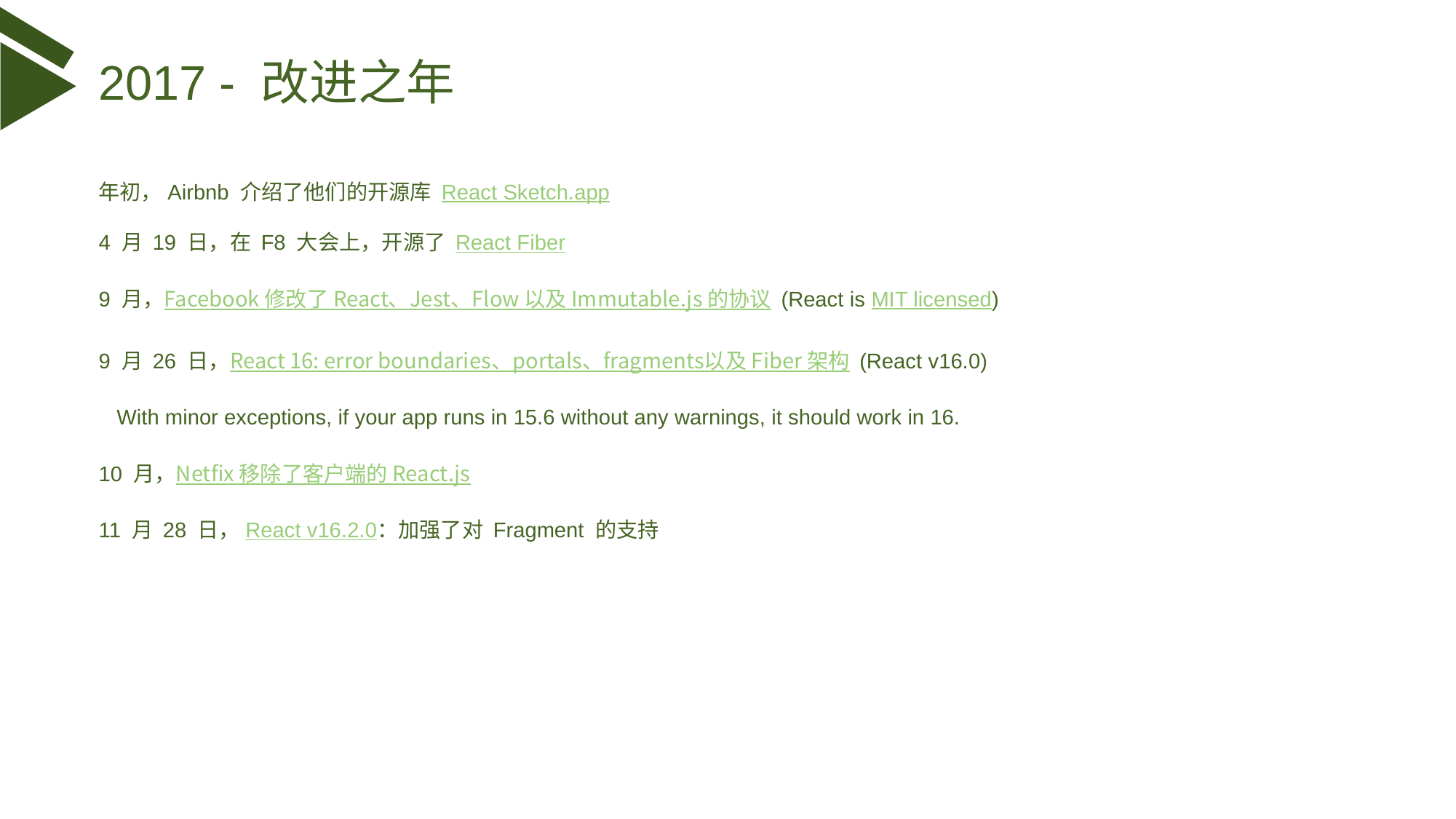

2017 - 改进之年

年初，Airbnb 介绍了他们的开源库 React Sketch.app
4 月 19 日，在 F8 大会上，开源了 React Fiber
9 月，Facebook 修改了 React、Jest、Flow 以及 Immutable.js 的协议 (React is MIT licensed)
9 月 26 日，React 16: error boundaries、portals、fragments以及 Fiber 架构 (React v16.0)
   With minor exceptions, if your app runs in 15.6 without any warnings, it should work in 16.
10 月，Netfix 移除了客户端的 React.js
11 月 28 日，React v16.2.0：加强了对 Fragment 的支持